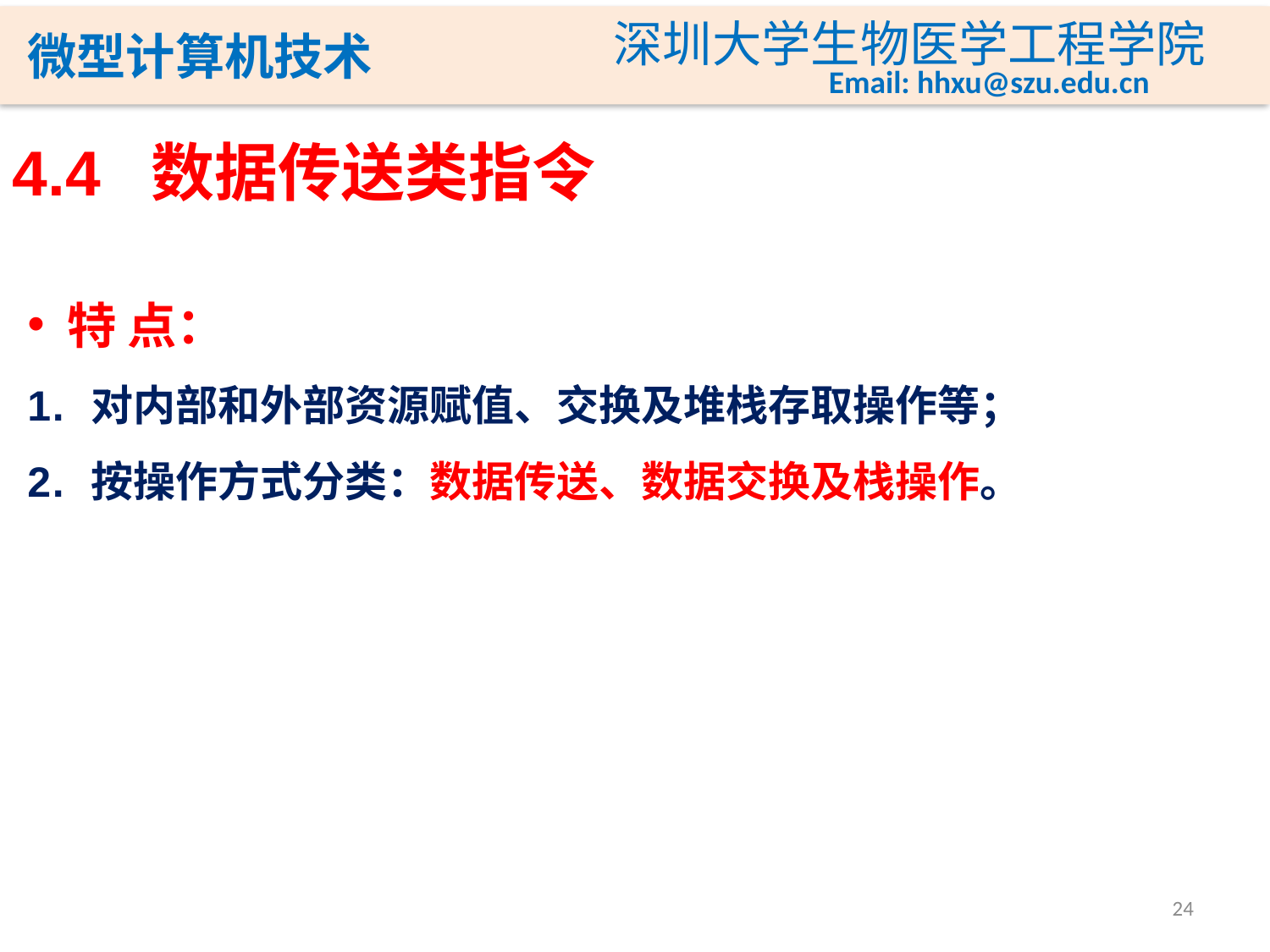

# 4.4  数据传送类指令
特 点：
对内部和外部资源赋值、交换及堆栈存取操作等；
按操作方式分类：数据传送、数据交换及栈操作。
24